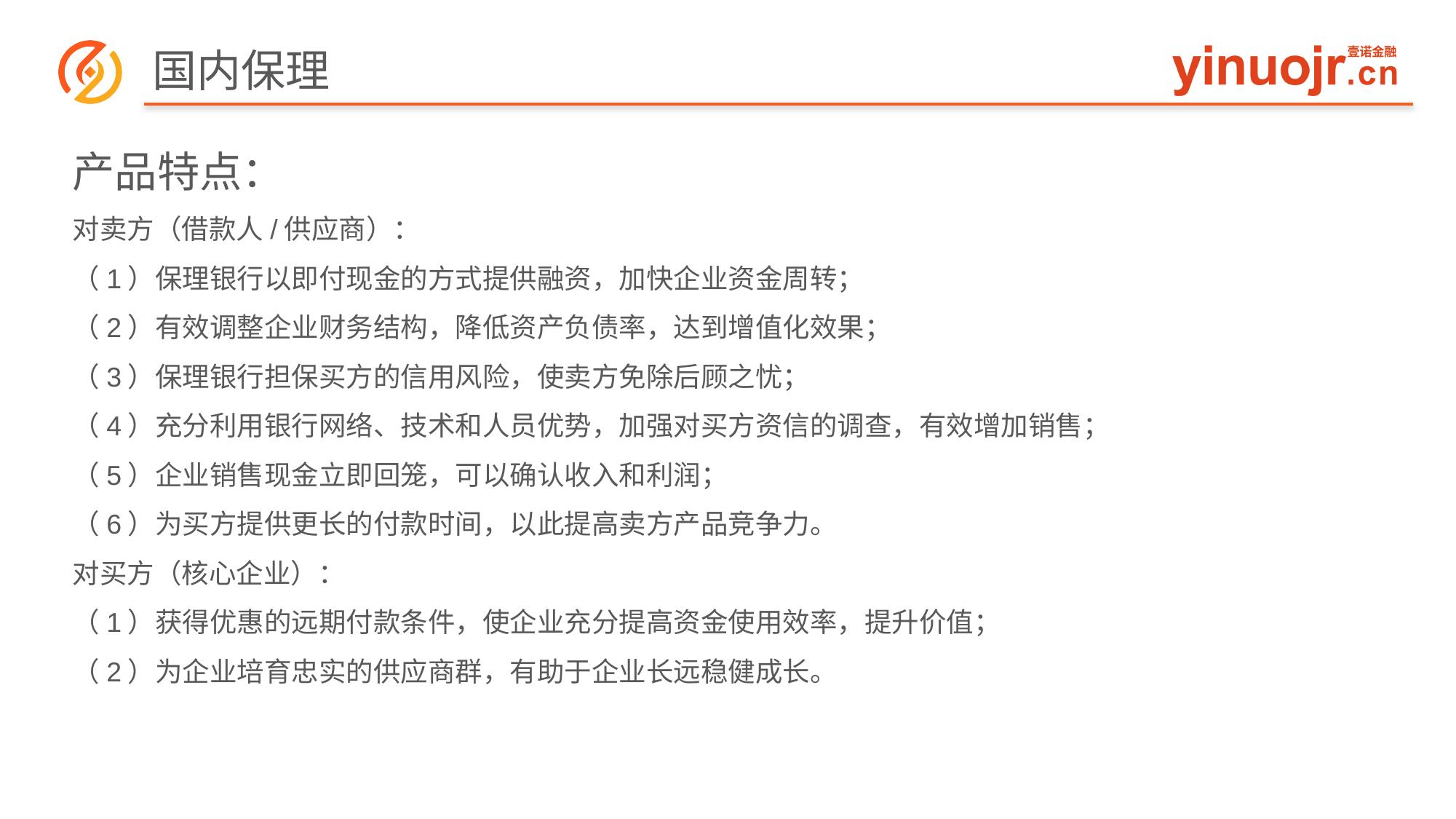

# 国内保理
产品特点：
对卖方（借款人/供应商）：
（1）保理银行以即付现金的方式提供融资，加快企业资金周转；
（2）有效调整企业财务结构，降低资产负债率，达到增值化效果；
（3）保理银行担保买方的信用风险，使卖方免除后顾之忧；
（4）充分利用银行网络、技术和人员优势，加强对买方资信的调查，有效增加销售；
（5）企业销售现金立即回笼，可以确认收入和利润；
（6）为买方提供更长的付款时间，以此提高卖方产品竞争力。
对买方（核心企业）：
（1）获得优惠的远期付款条件，使企业充分提高资金使用效率，提升价值；
（2）为企业培育忠实的供应商群，有助于企业长远稳健成长。